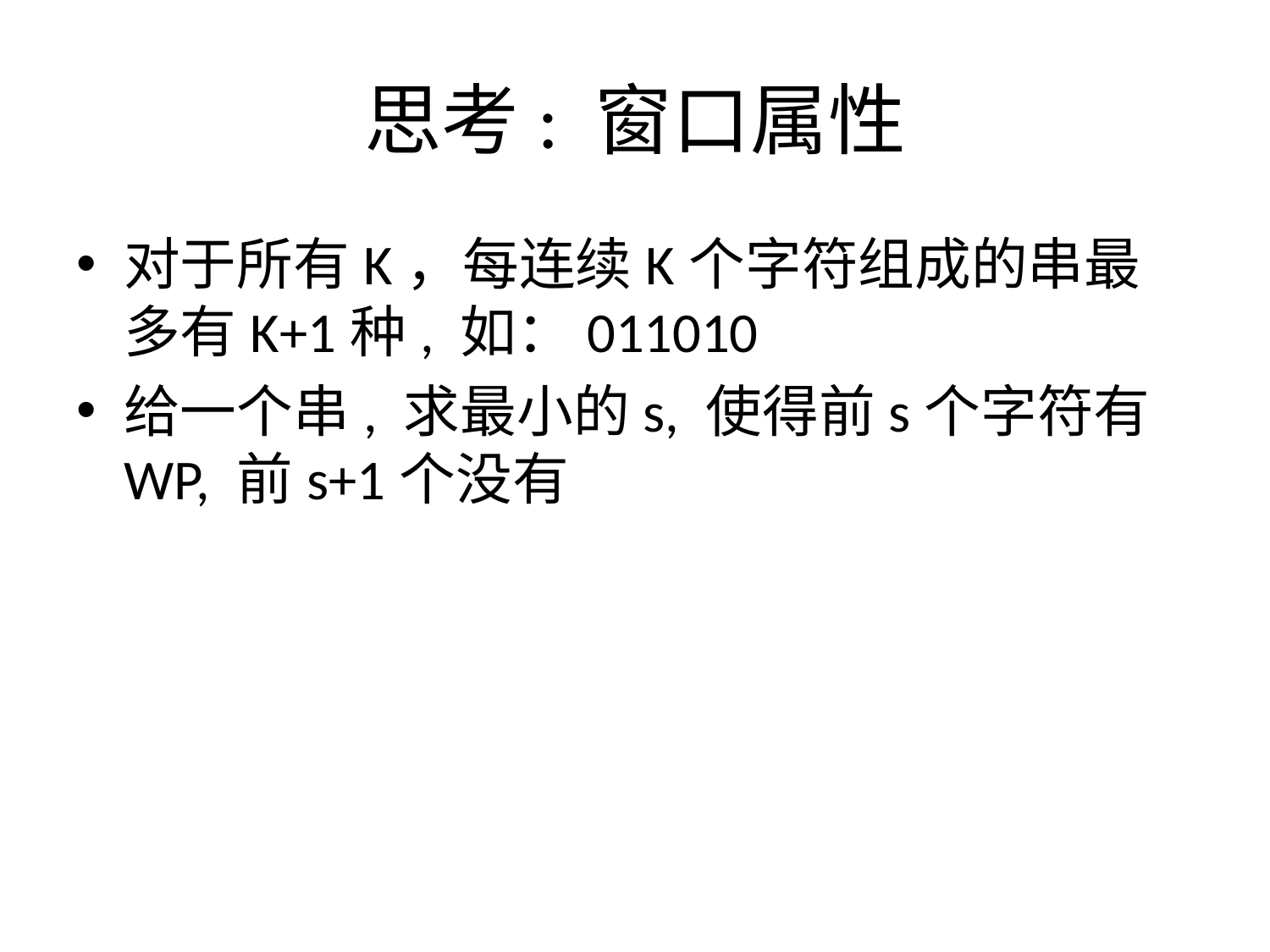

# 思考: 窗口属性
对于所有K，每连续K个字符组成的串最多有K+1种, 如：011010
给一个串, 求最小的s, 使得前s个字符有WP, 前s+1个没有